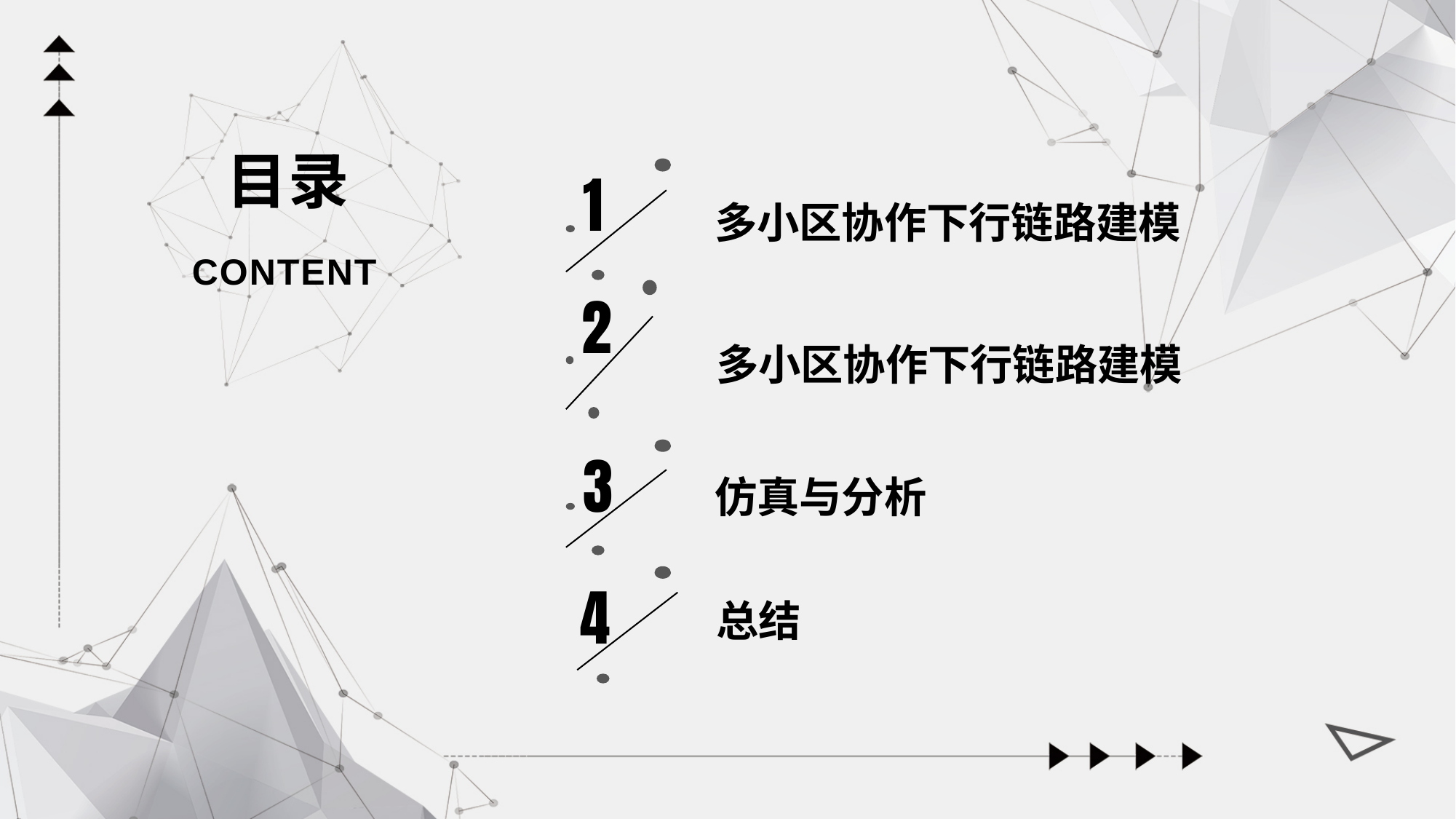

目录

1
多小区协作下行链路建模

CONTENT

2

多小区协作下行链路建模

3

仿真与分析

4
总结